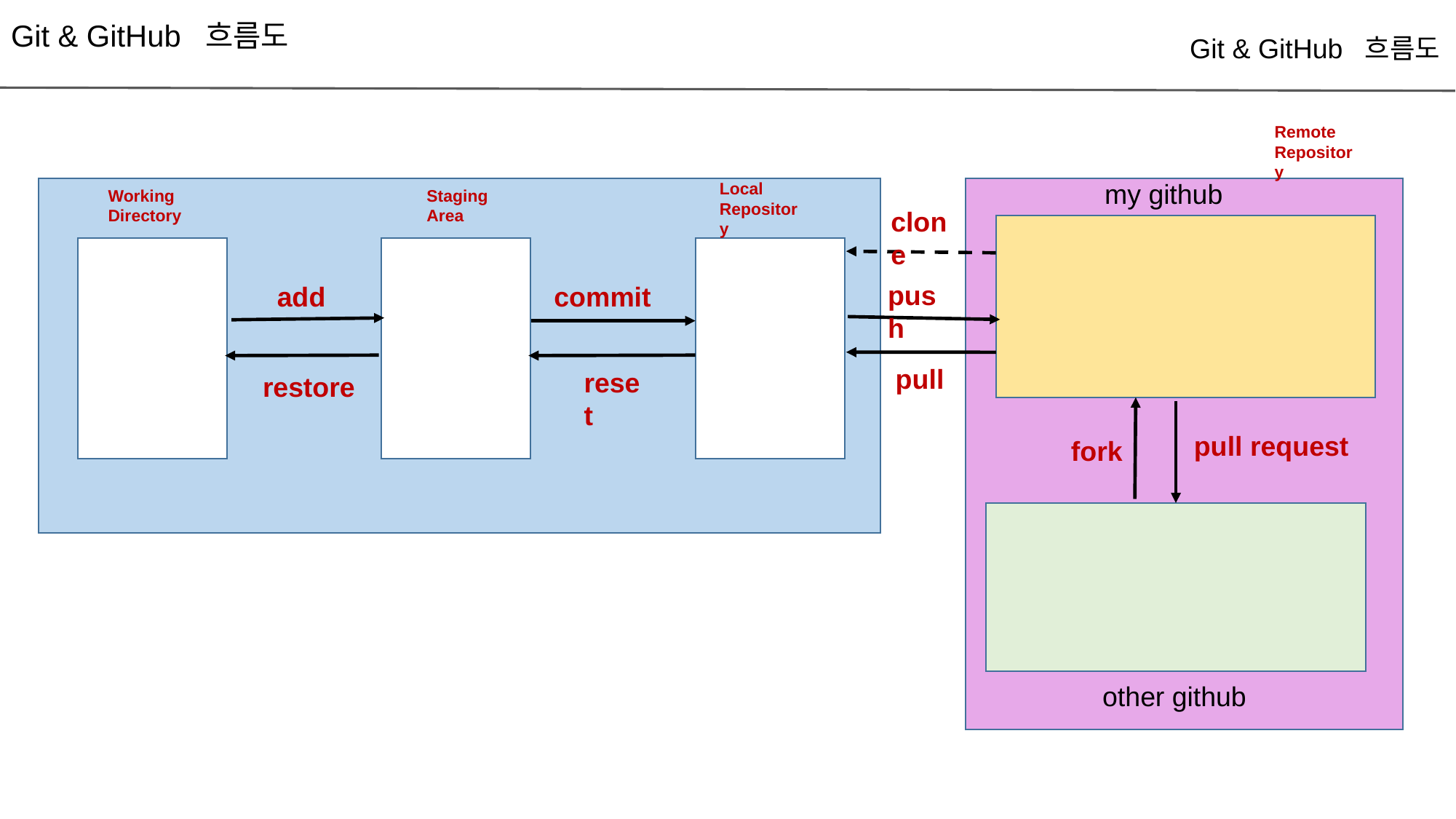

# Git & GitHub  흐름도
Git & GitHub  흐름도
Remote
Repository
my github
Local
Repository

Working
Directory
Staging
Area
clone

push
add
commit
pull
reset
restore
pull request
fork

other github